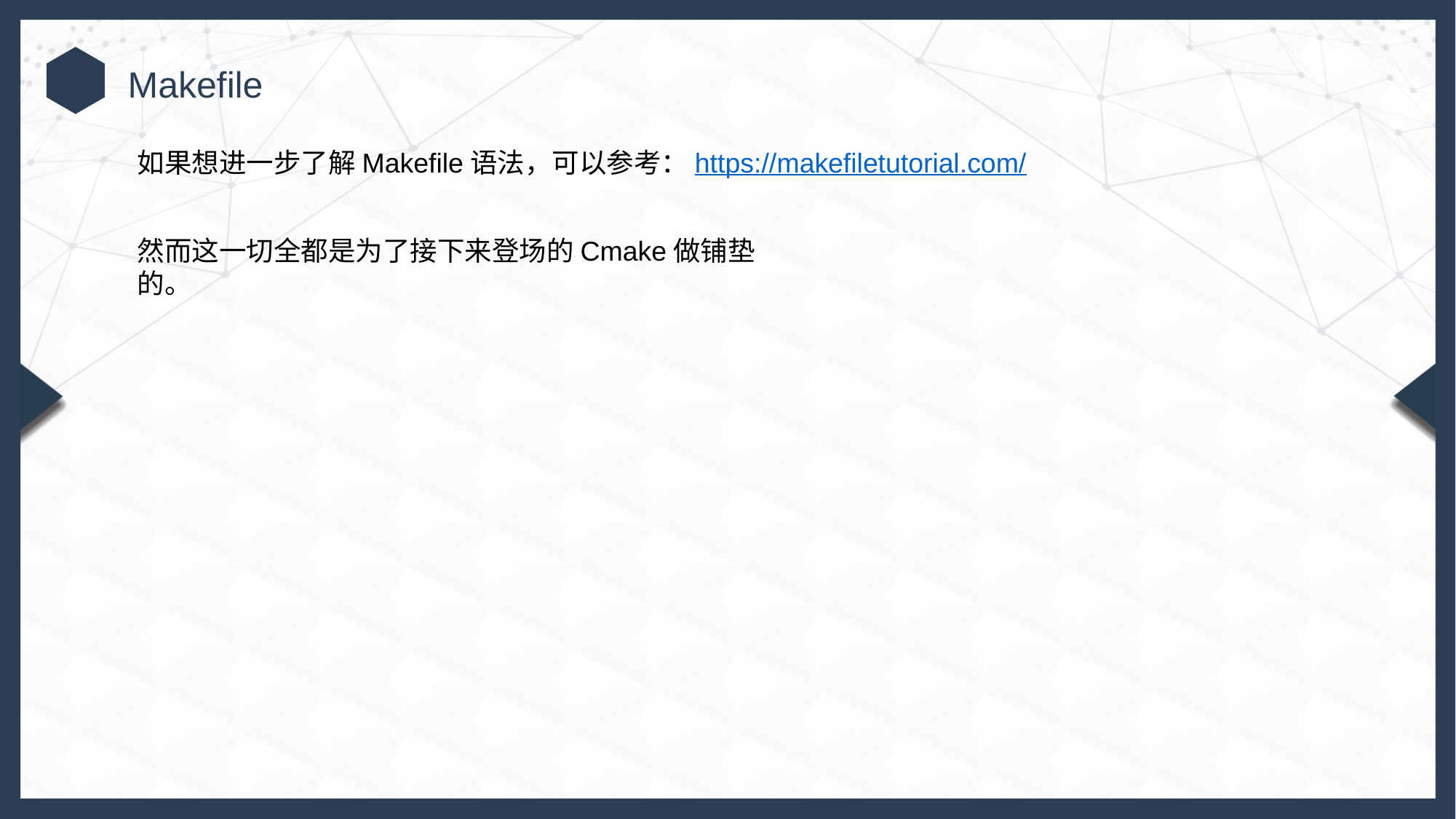

Makefile
如果想进一步了解Makefile语法，可以参考：https://makefiletutorial.com/

然而这一切全都是为了接下来登场的Cmake做铺垫的。